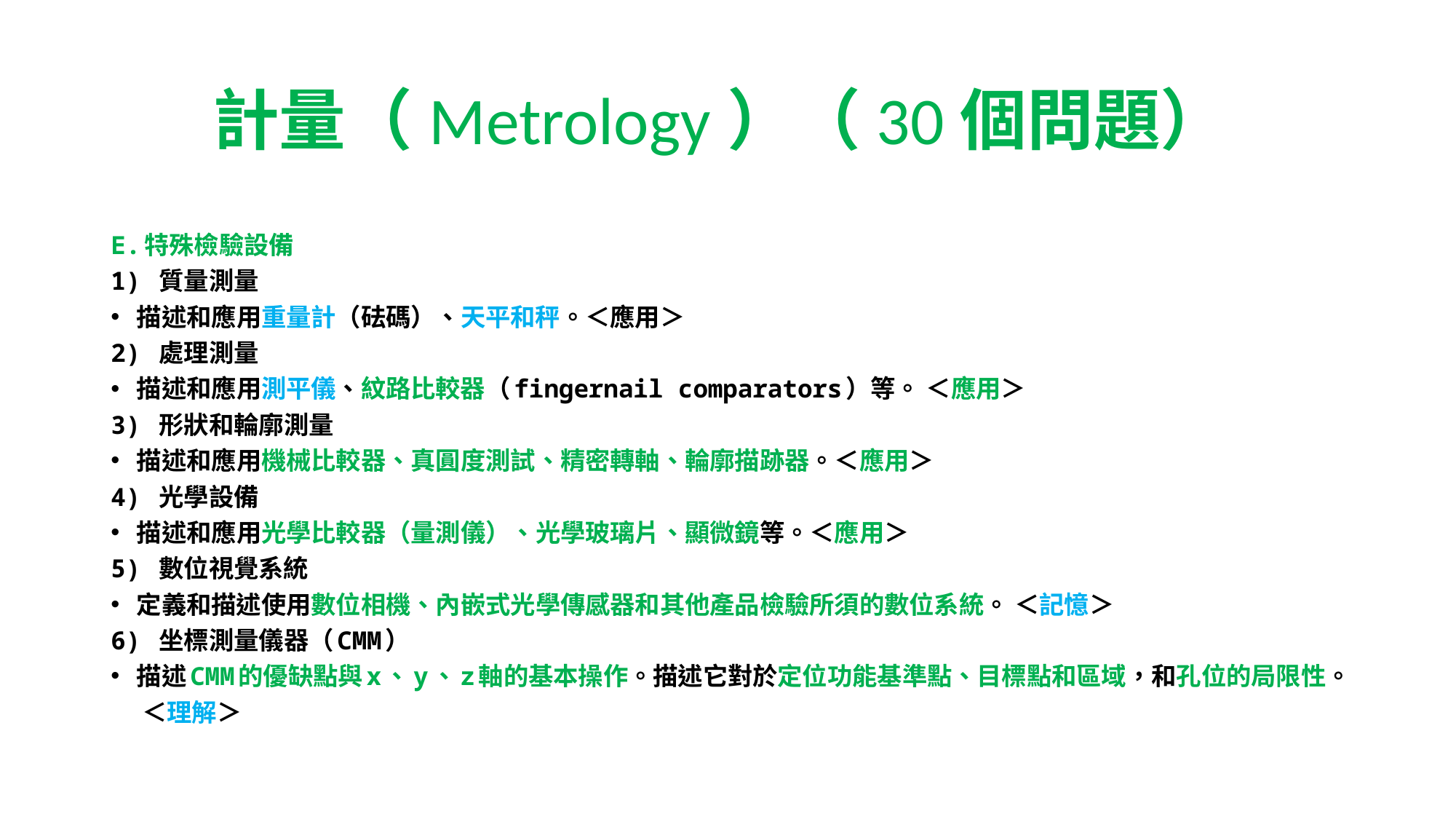

# 計量（Metrology）（30個問題）
E.特殊檢驗設備
1) 質量測量
描述和應用重量計（砝碼）、天平和秤。＜應用＞
2) 處理測量
描述和應用測平儀、紋路比較器（fingernail comparators）等。 ＜應用＞
3) 形狀和輪廓測量
描述和應用機械比較器、真圓度測試、精密轉軸、輪廓描跡器。＜應用＞
4) 光學設備
描述和應用光學比較器（量測儀）、光學玻璃片、顯微鏡等。＜應用＞
5) 數位視覺系統
定義和描述使用數位相機、內嵌式光學傳感器和其他產品檢驗所須的數位系統。 ＜記憶＞
6) 坐標測量儀器（CMM）
描述CMM的優缺點與x、y、z軸的基本操作。描述它對於定位功能基準點、目標點和區域，和孔位的局限性。 ＜理解＞